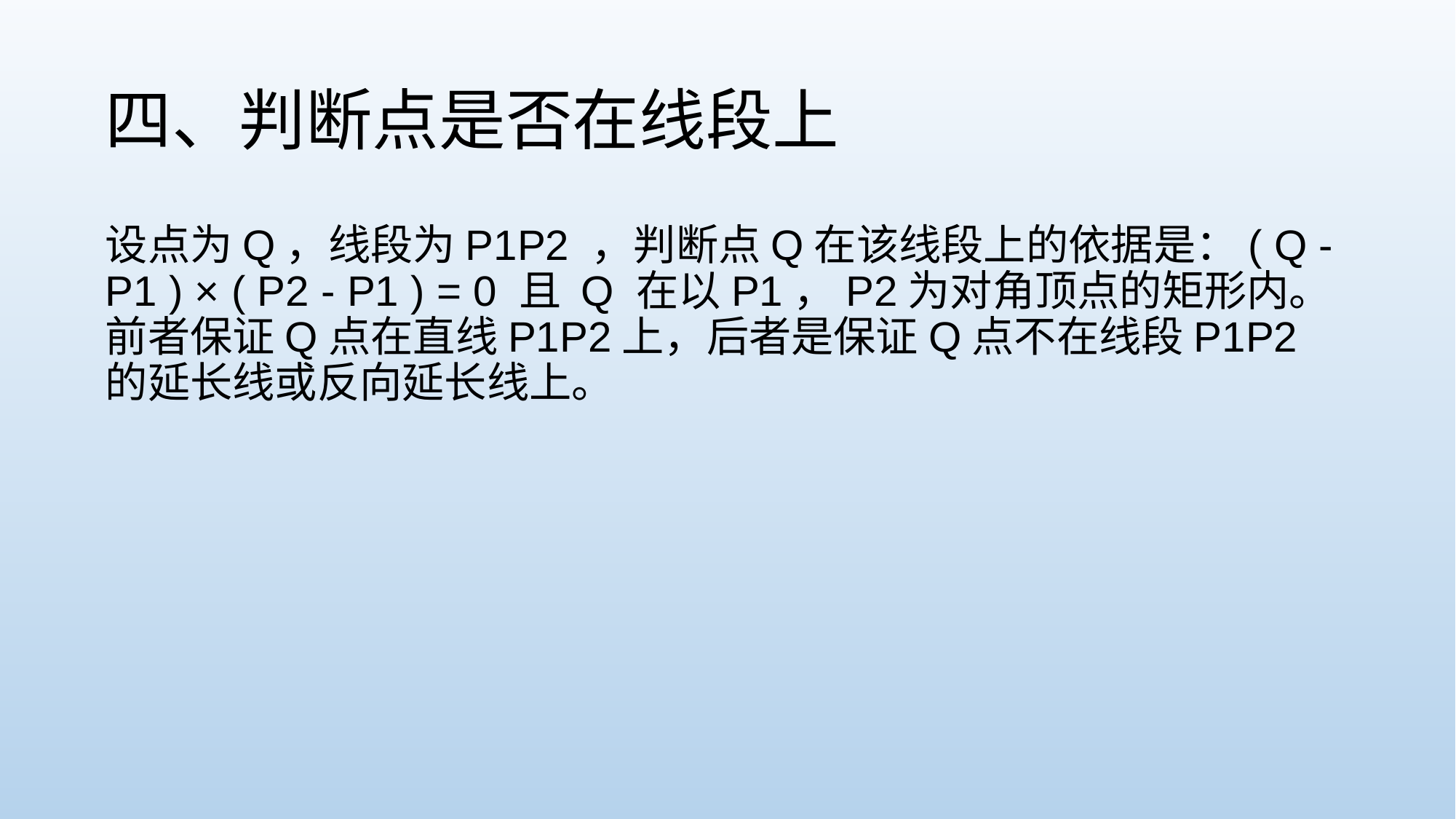

# 四、判断点是否在线段上
设点为Q，线段为P1P2 ，判断点Q在该线段上的依据是：( Q - P1 ) × ( P2 - P1 ) = 0 且 Q 在以P1，P2为对角顶点的矩形内。前者保证Q点在直线P1P2上，后者是保证Q点不在线段P1P2的延长线或反向延长线上。